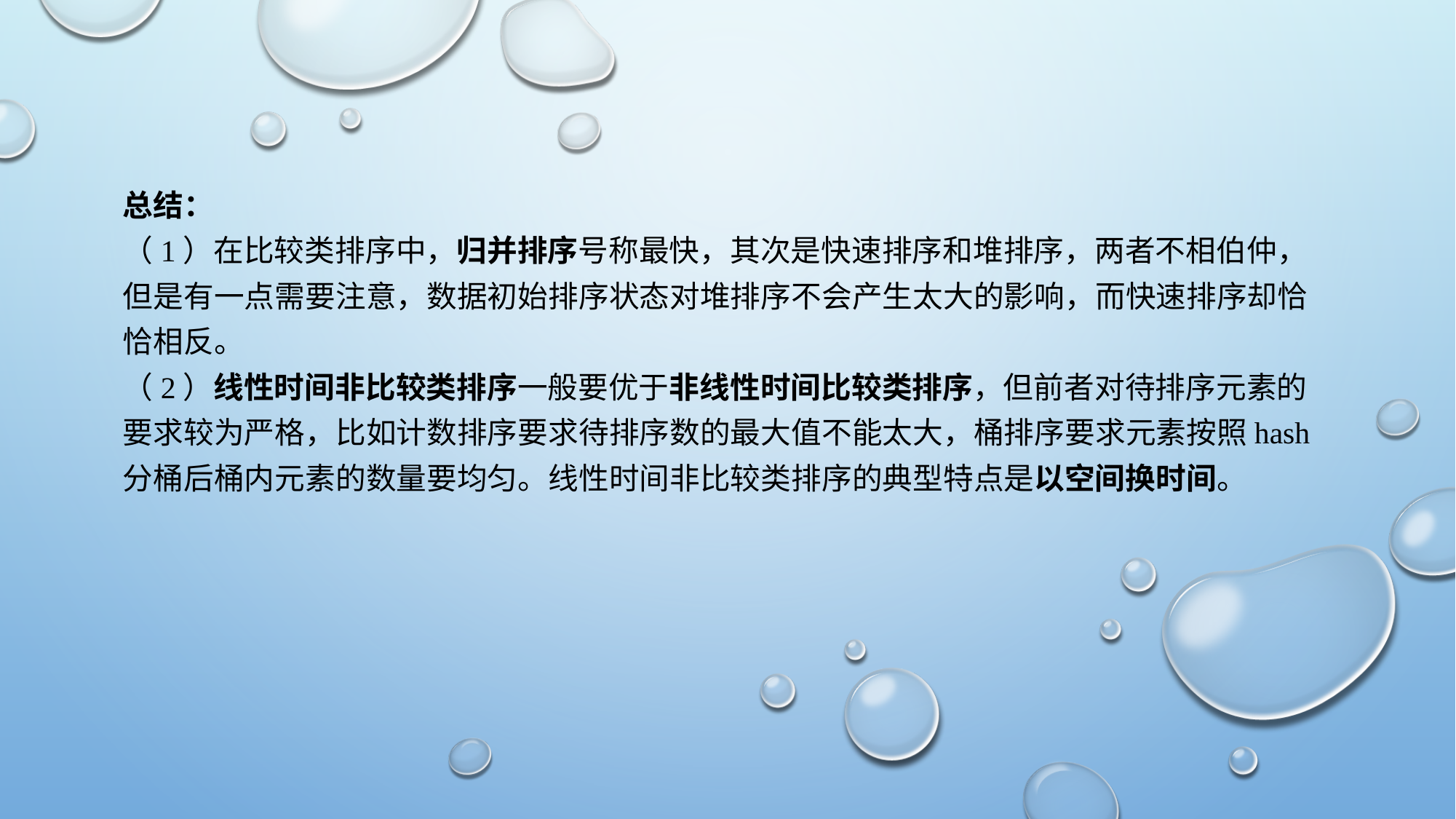

总结：
（1）在比较类排序中，归并排序号称最快，其次是快速排序和堆排序，两者不相伯仲，但是有一点需要注意，数据初始排序状态对堆排序不会产生太大的影响，而快速排序却恰恰相反。
（2）线性时间非比较类排序一般要优于非线性时间比较类排序，但前者对待排序元素的要求较为严格，比如计数排序要求待排序数的最大值不能太大，桶排序要求元素按照hash分桶后桶内元素的数量要均匀。线性时间非比较类排序的典型特点是以空间换时间。